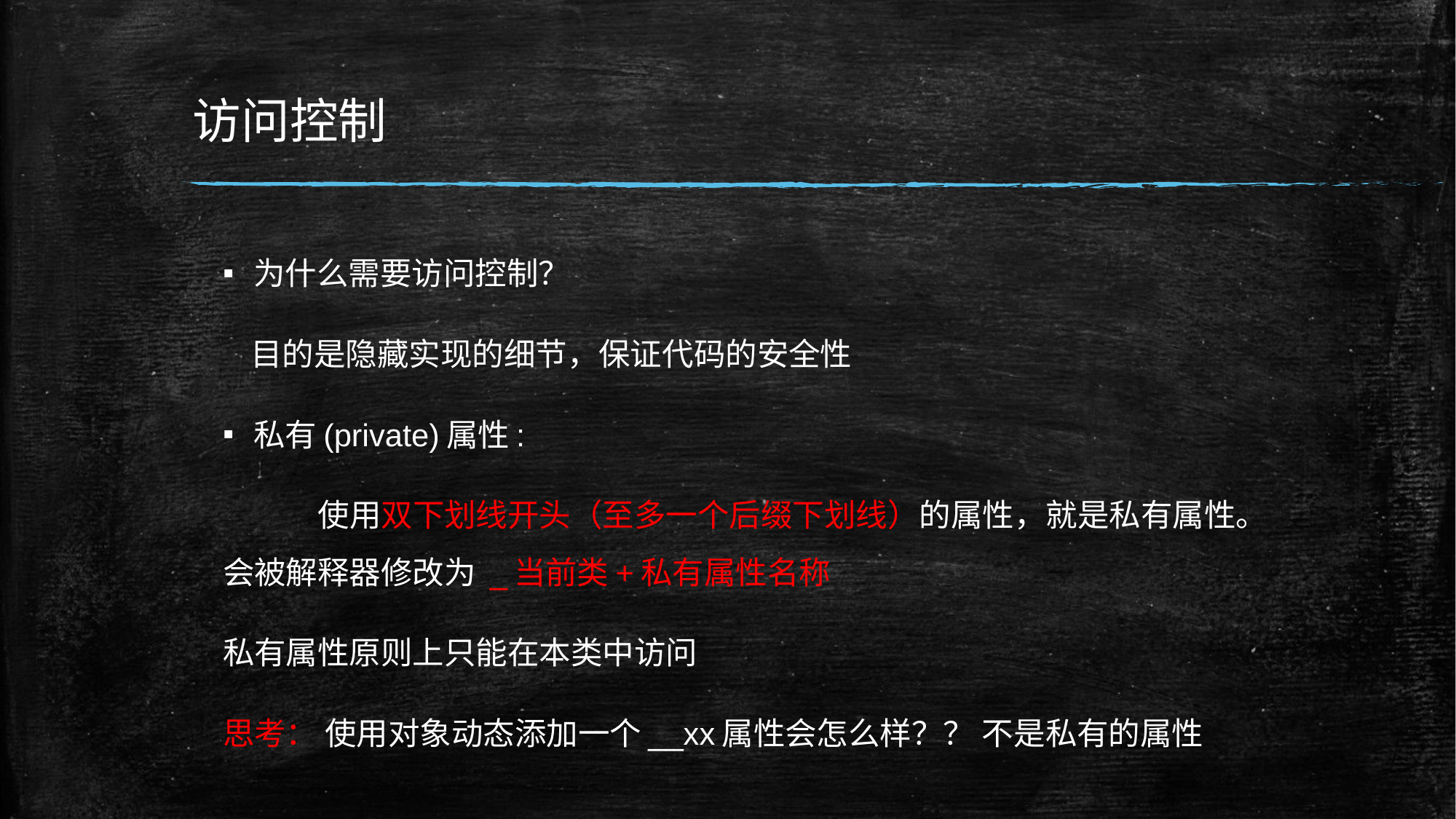

# 访问控制
为什么需要访问控制？
   目的是隐藏实现的细节，保证代码的安全性
私有(private)属性:
	使用双下划线开头（至多一个后缀下划线）的属性，就是私有属性。会被解释器修改为 _当前类+私有属性名称
私有属性原则上只能在本类中访问
思考： 使用对象动态添加一个__xx属性会怎么样？？ 不是私有的属性